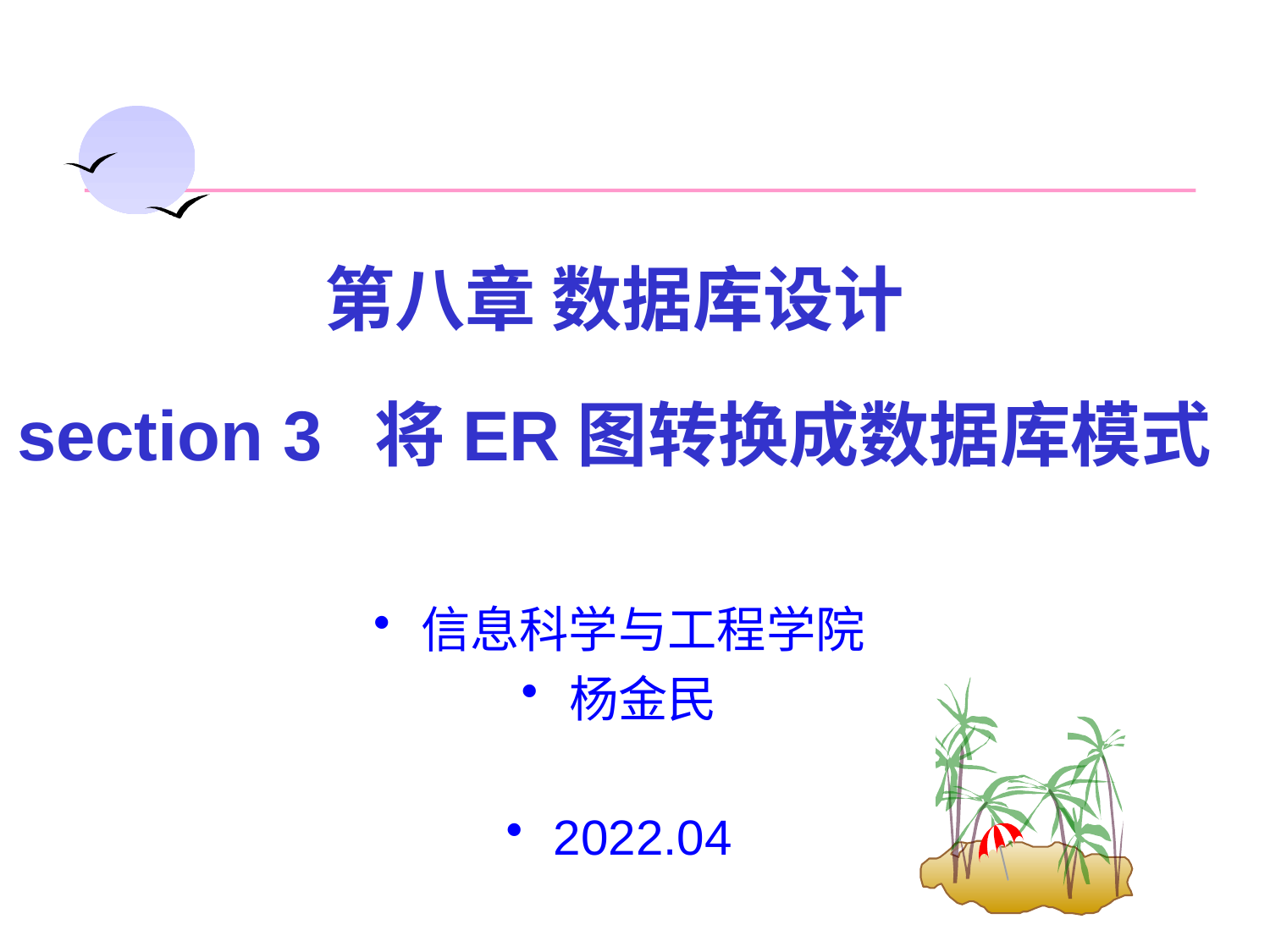

第八章 数据库设计

section 3  将ER图转换成数据库模式
信息科学与工程学院
杨金民

2022.04